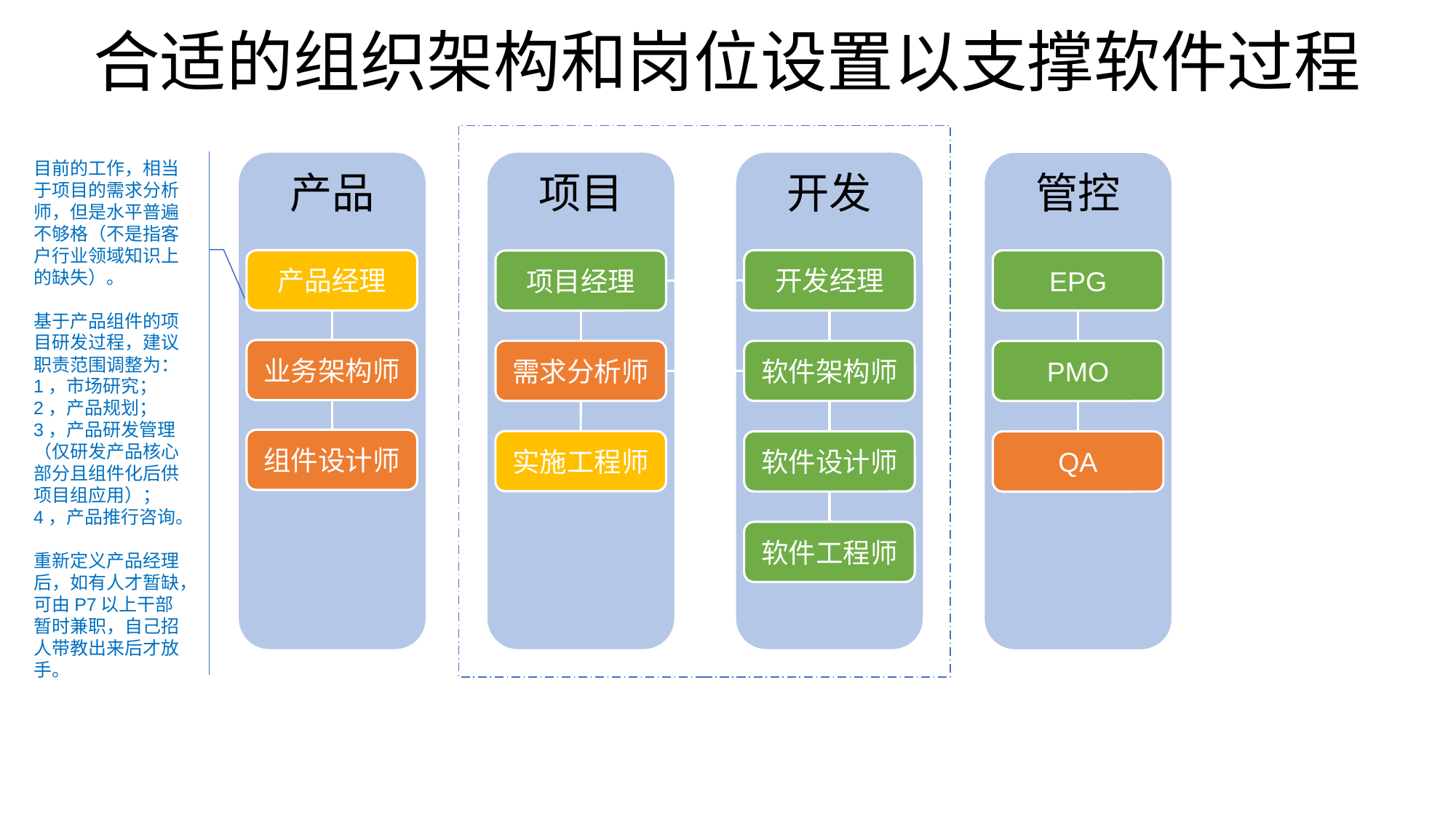

# 合适的组织架构和岗位设置以支撑软件过程

目前的工作，相当于项目的需求分析师，但是水平普遍不够格（不是指客户行业领域知识上的缺失）。

基于产品组件的项目研发过程，建议职责范围调整为：
1，市场研究；
2，产品规划；
3，产品研发管理（仅研发产品核心部分且组件化后供项目组应用）；
4，产品推行咨询。

重新定义产品经理后，如有人才暂缺，可由P7以上干部暂时兼职，自己招人带教出来后才放手。
产品
项目
开发
管控
产品经理
开发经理
EPG
项目经理
业务架构师
需求分析师
软件架构师
PMO
组件设计师
实施工程师
软件设计师
QA
软件工程师